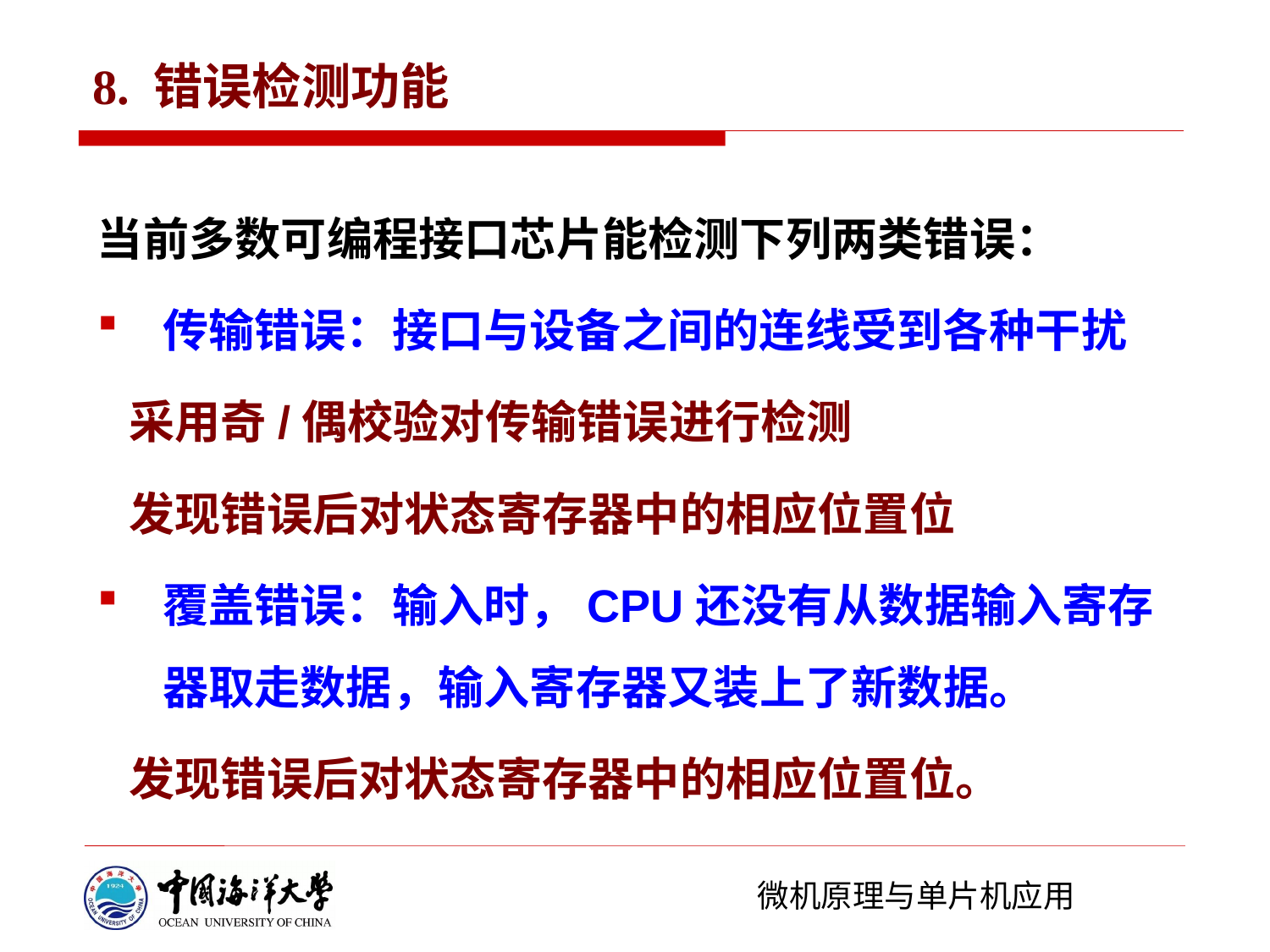

# 8. 错误检测功能
当前多数可编程接口芯片能检测下列两类错误：
传输错误：接口与设备之间的连线受到各种干扰
  采用奇/偶校验对传输错误进行检测
  发现错误后对状态寄存器中的相应位置位
覆盖错误：输入时，CPU还没有从数据输入寄存器取走数据，输入寄存器又装上了新数据。
  发现错误后对状态寄存器中的相应位置位。